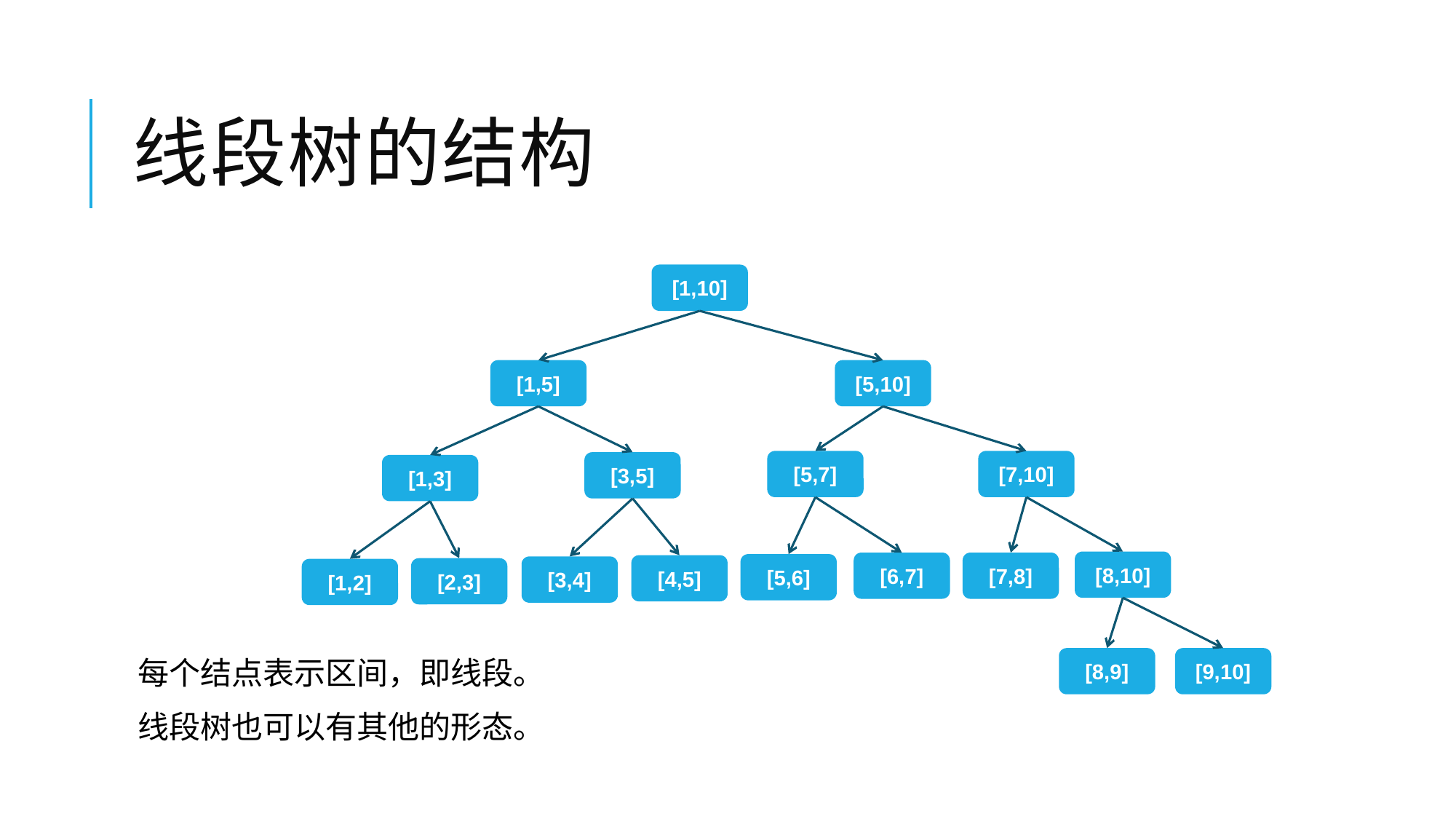

# 线段树的结构
[1,10]
[1,5]
[5,10]
[7,10]
[5,7]
[3,5]
[1,3]
[8,10]
[7,8]
[6,7]
[5,6]
[4,5]
[3,4]
[2,3]
[1,2]
[8,9]
[9,10]

每个结点表示区间，即线段。
线段树也可以有其他的形态。